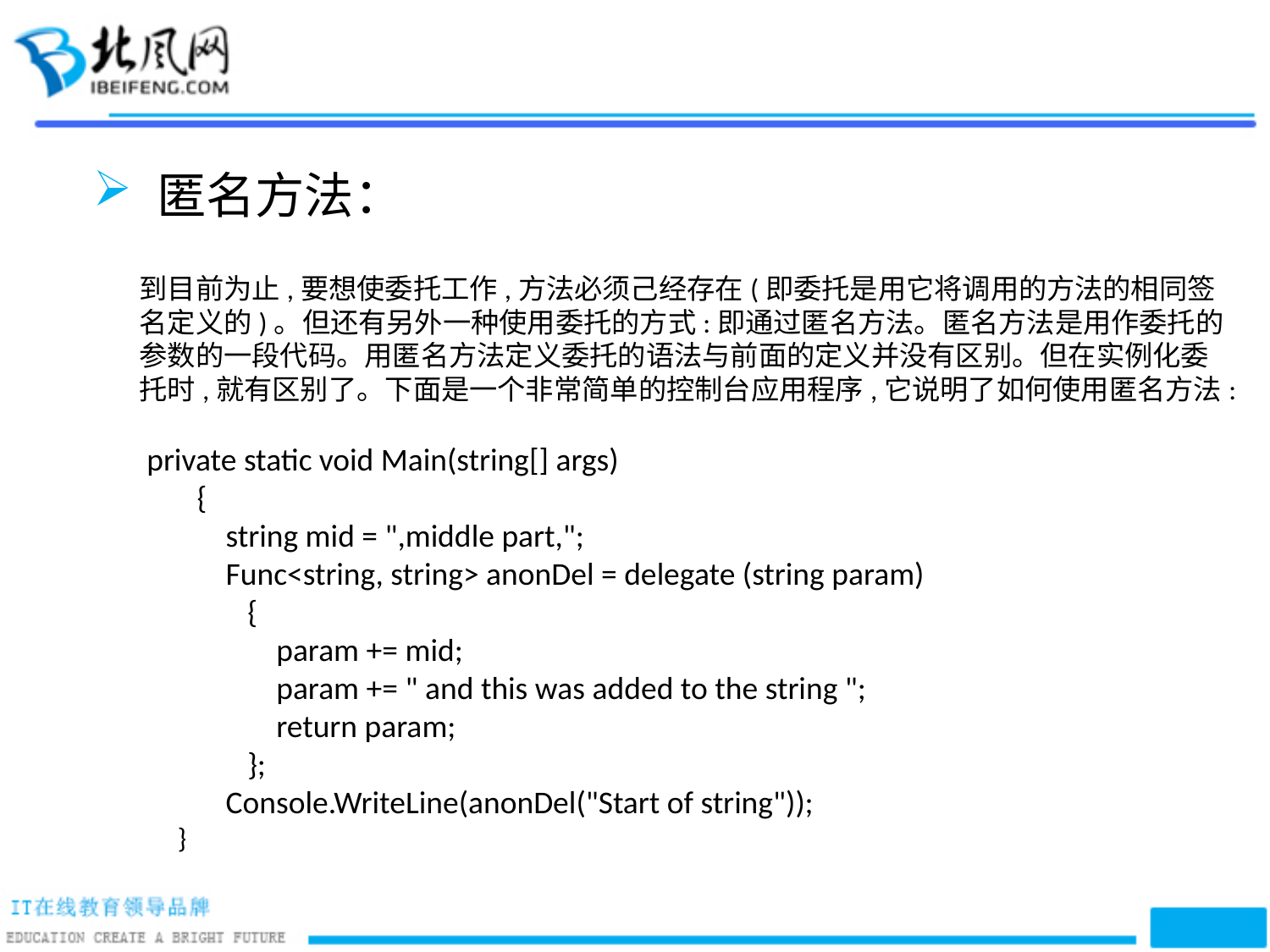

匿名方法：
到目前为止,要想使委托工作,方法必须己经存在(即委托是用它将调用的方法的相同签名定义的)。但还有另外一种使用委托的方式:即通过匿名方法。匿名方法是用作委托的参数的一段代码。用匿名方法定义委托的语法与前面的定义并没有区别。但在实例化委托时,就有区别了。下面是一个非常简单的控制台应用程序,它说明了如何使用匿名方法:

 private static void Main(string[] args)
        {
            string mid = ",middle part,";
            Func<string, string> anonDel = delegate (string param)
               {
                   param += mid;
                   param += " and this was added to the string ";
                   return param;
               };
            Console.WriteLine(anonDel("Start of string"));
      }